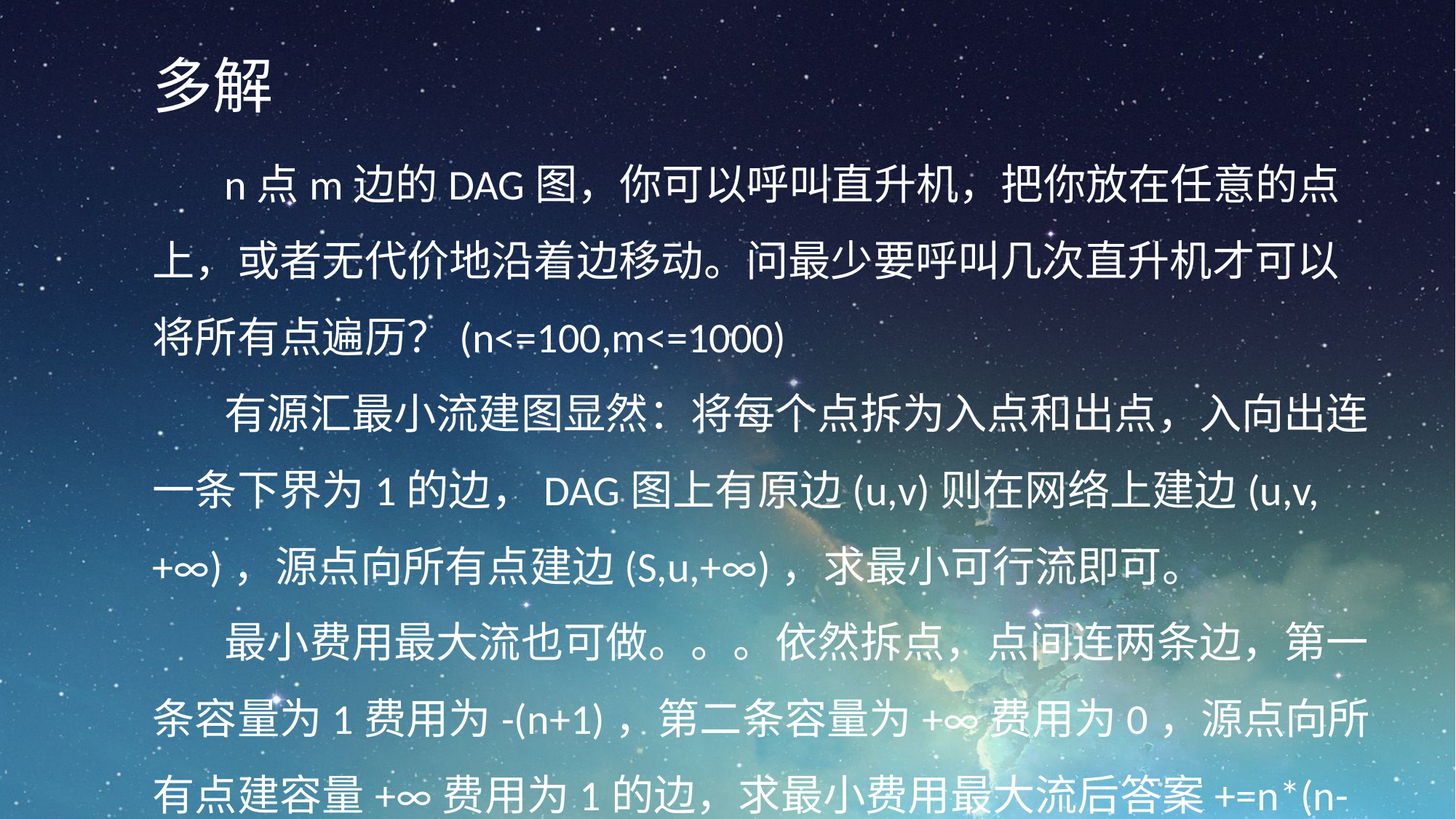

多解
n点m边的DAG图，你可以呼叫直升机，把你放在任意的点上，或者无代价地沿着边移动。问最少要呼叫几次直升机才可以将所有点遍历？(n<=100,m<=1000)
有源汇最小流建图显然：将每个点拆为入点和出点，入向出连一条下界为1的边，DAG图上有原边(u,v)则在网络上建边(u,v,+∞)，源点向所有点建边(S,u,+∞)，求最小可行流即可。
最小费用最大流也可做。。。依然拆点，点间连两条边，第一条容量为1费用为-(n+1)，第二条容量为+∞费用为0，源点向所有点建容量+∞费用为1的边，求最小费用最大流后答案+=n*(n-1)即可。